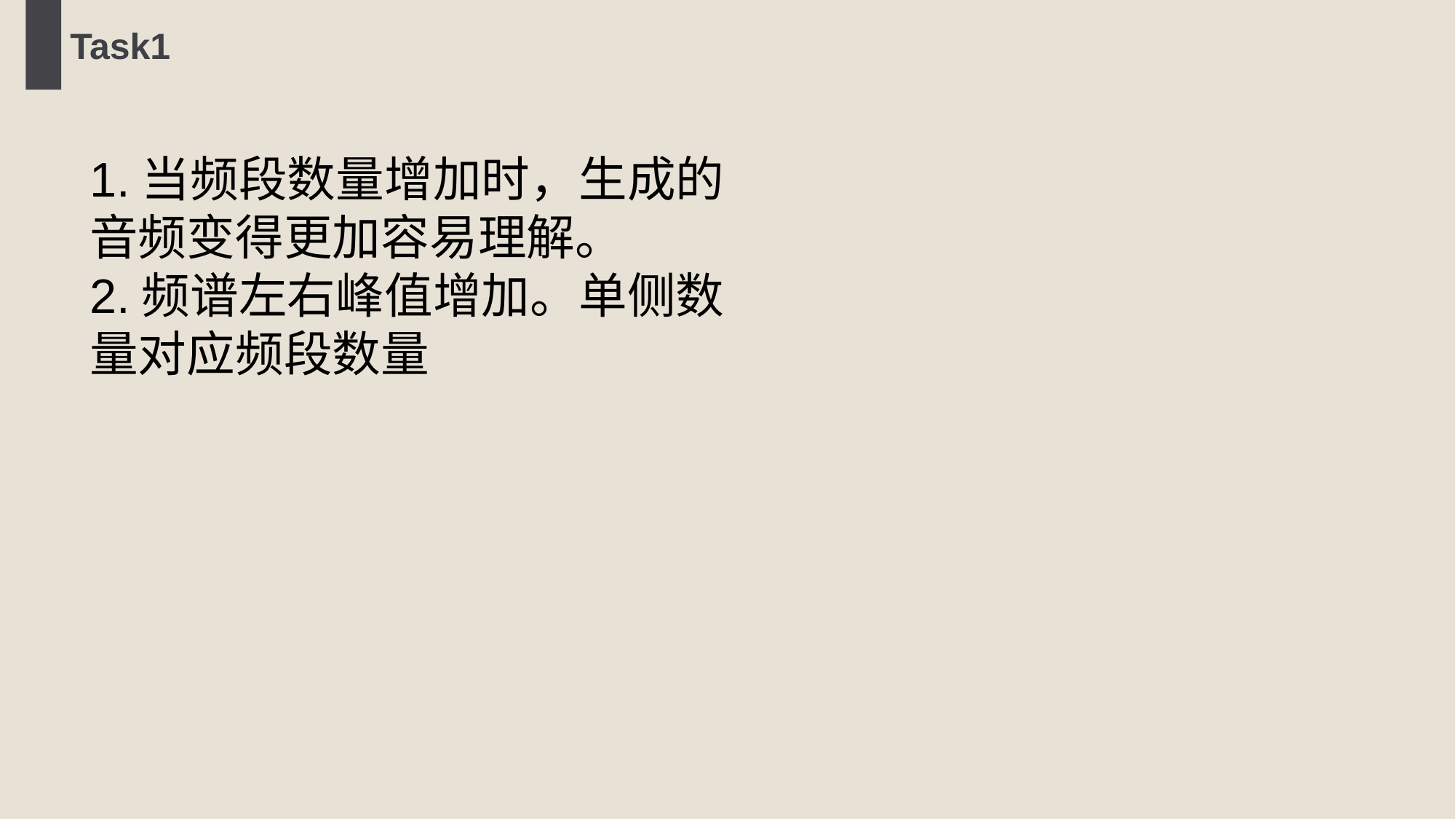

Task1
1.当频段数量增加时，生成的音频变得更加容易理解。
2.频谱左右峰值增加。单侧数量对应频段数量